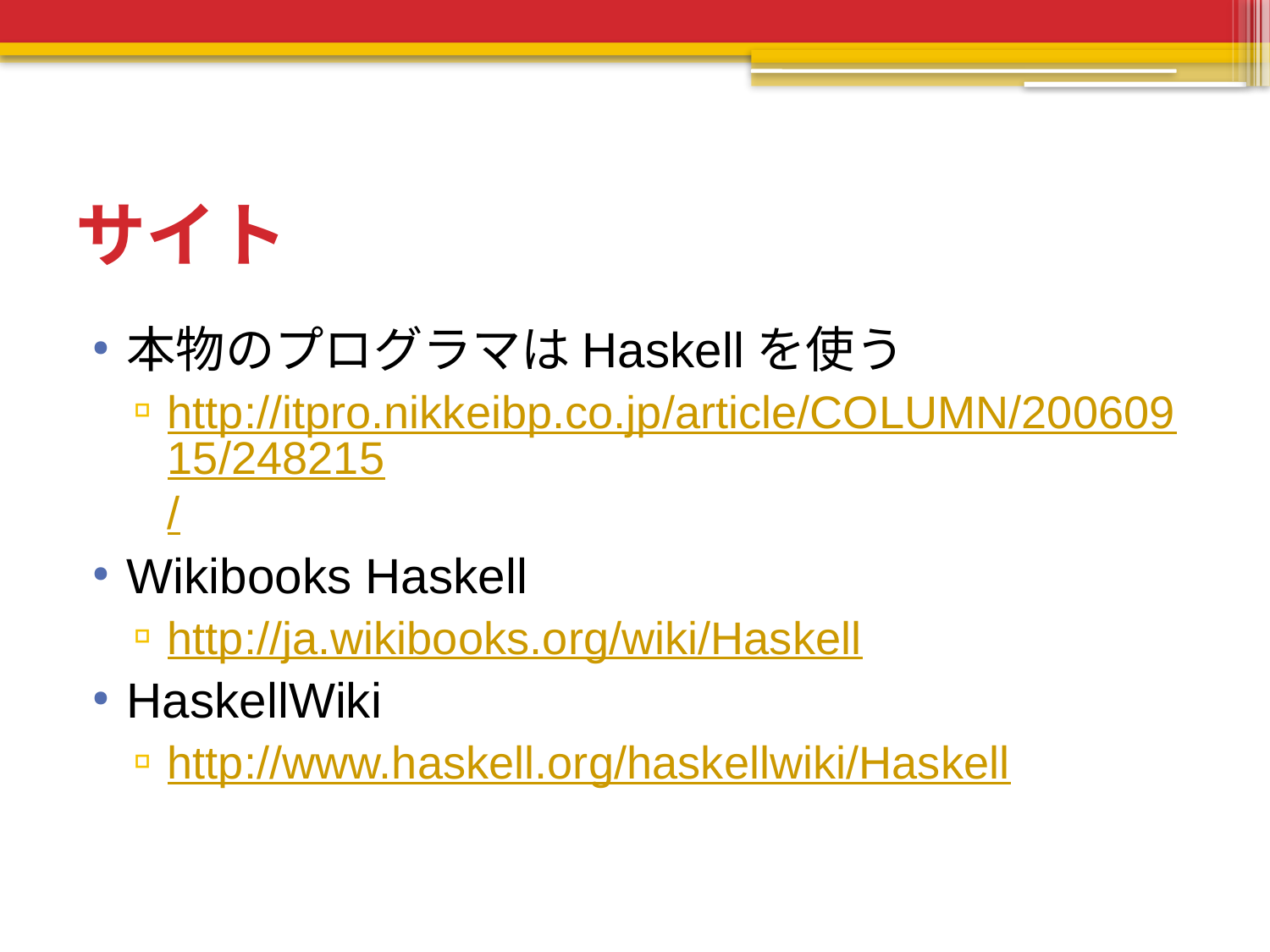

# サイト
本物のプログラマはHaskellを使う
http://itpro.nikkeibp.co.jp/article/COLUMN/20060915/248215/
Wikibooks Haskell
http://ja.wikibooks.org/wiki/Haskell
HaskellWiki
http://www.haskell.org/haskellwiki/Haskell